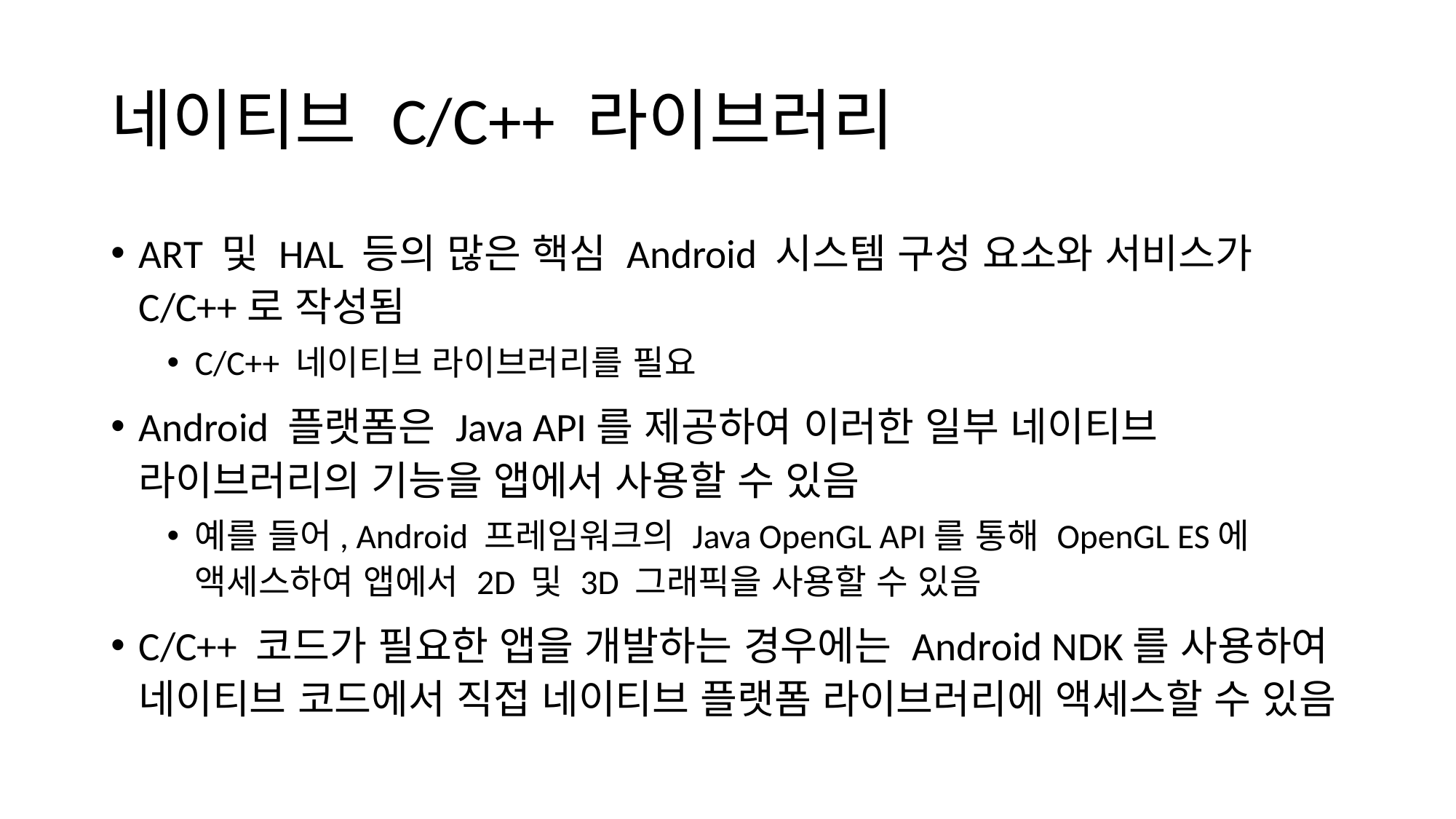

# 네이티브 C/C++ 라이브러리
ART 및 HAL 등의 많은 핵심 Android 시스템 구성 요소와 서비스가 C/C++로 작성됨
C/C++ 네이티브 라이브러리를 필요
Android 플랫폼은 Java API를 제공하여 이러한 일부 네이티브 라이브러리의 기능을 앱에서 사용할 수 있음
예를 들어, Android 프레임워크의 Java OpenGL API를 통해 OpenGL ES에 액세스하여 앱에서 2D 및 3D 그래픽을 사용할 수 있음
C/C++ 코드가 필요한 앱을 개발하는 경우에는 Android NDK를 사용하여 네이티브 코드에서 직접 네이티브 플랫폼 라이브러리에 액세스할 수 있음